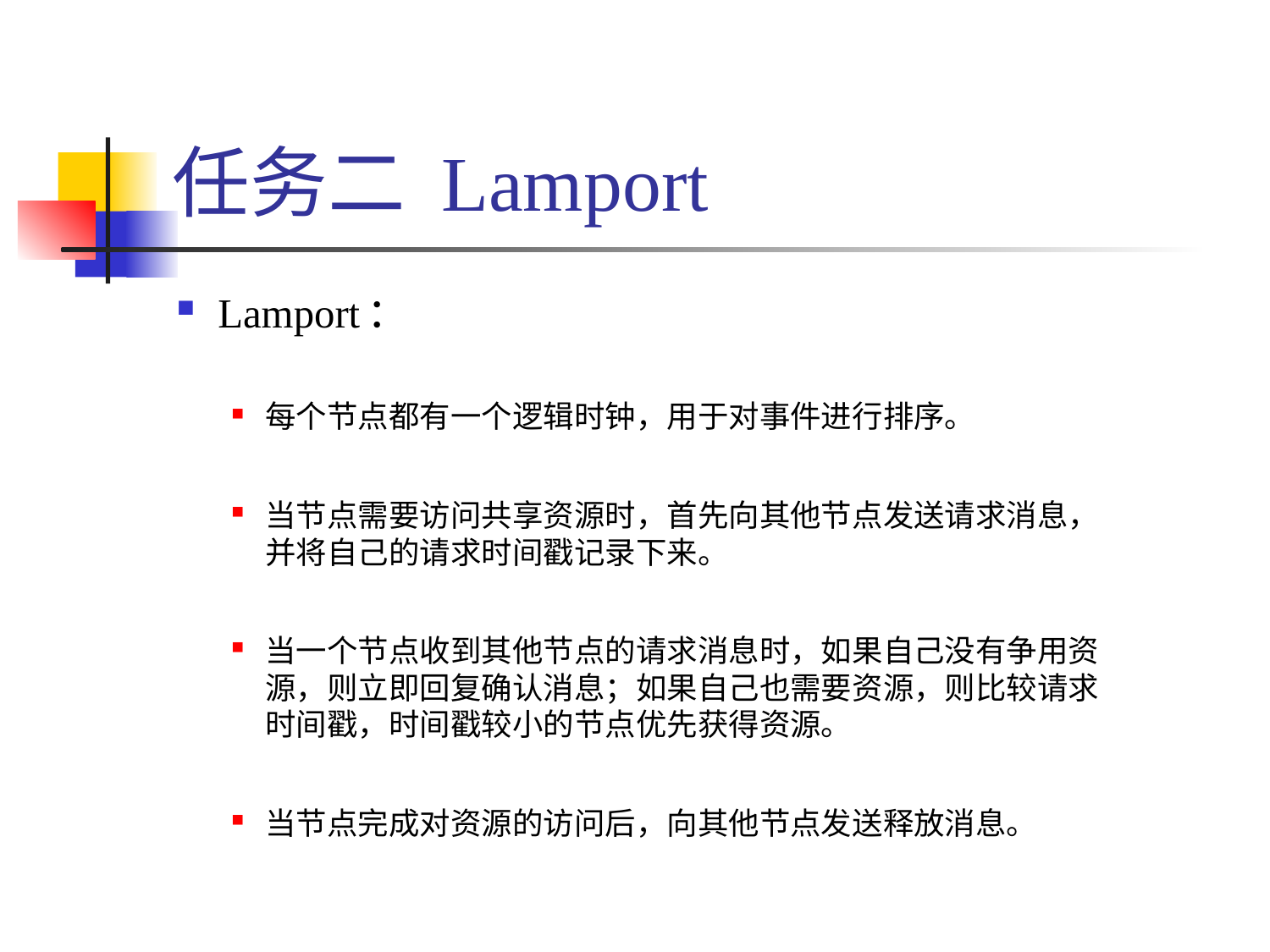

# 任务二 Lamport
Lamport：

每个节点都有一个逻辑时钟，用于对事件进行排序。

当节点需要访问共享资源时，首先向其他节点发送请求消息，并将自己的请求时间戳记录下来。

当一个节点收到其他节点的请求消息时，如果自己没有争用资源，则立即回复确认消息；如果自己也需要资源，则比较请求时间戳，时间戳较小的节点优先获得资源。

当节点完成对资源的访问后，向其他节点发送释放消息。